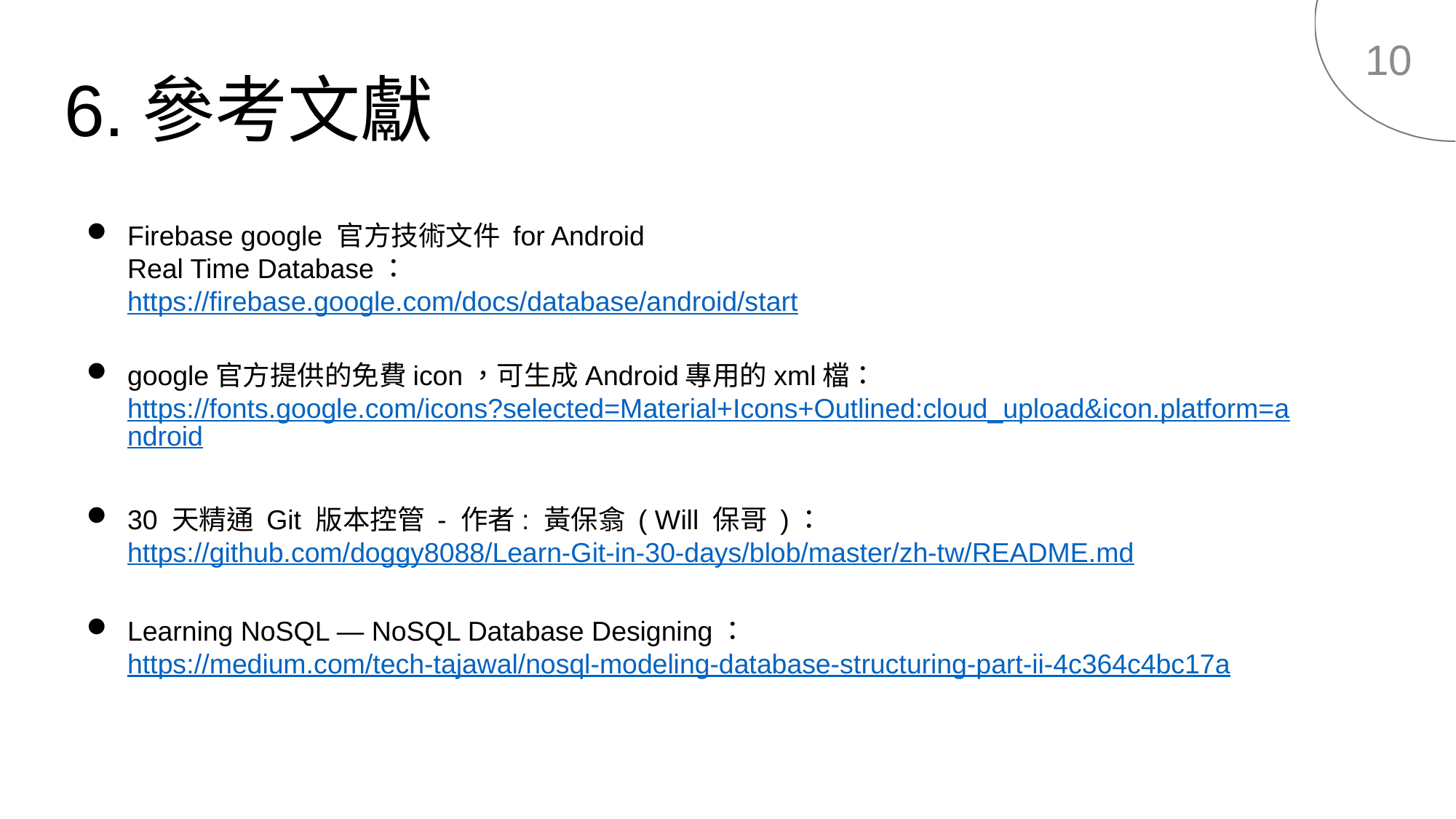

10
6.參考文獻
Firebase google 官方技術文件 for Android
Real Time Database：https://firebase.google.com/docs/database/android/start
google官方提供的免費icon，可生成Android專用的xml檔：
https://fonts.google.com/icons?selected=Material+Icons+Outlined:cloud_upload&icon.platform=android
30 天精通 Git 版本控管 - 作者: 黃保翕 ( Will 保哥 )：
https://github.com/doggy8088/Learn-Git-in-30-days/blob/master/zh-tw/README.md
Learning NoSQL — NoSQL Database Designing：
https://medium.com/tech-tajawal/nosql-modeling-database-structuring-part-ii-4c364c4bc17a